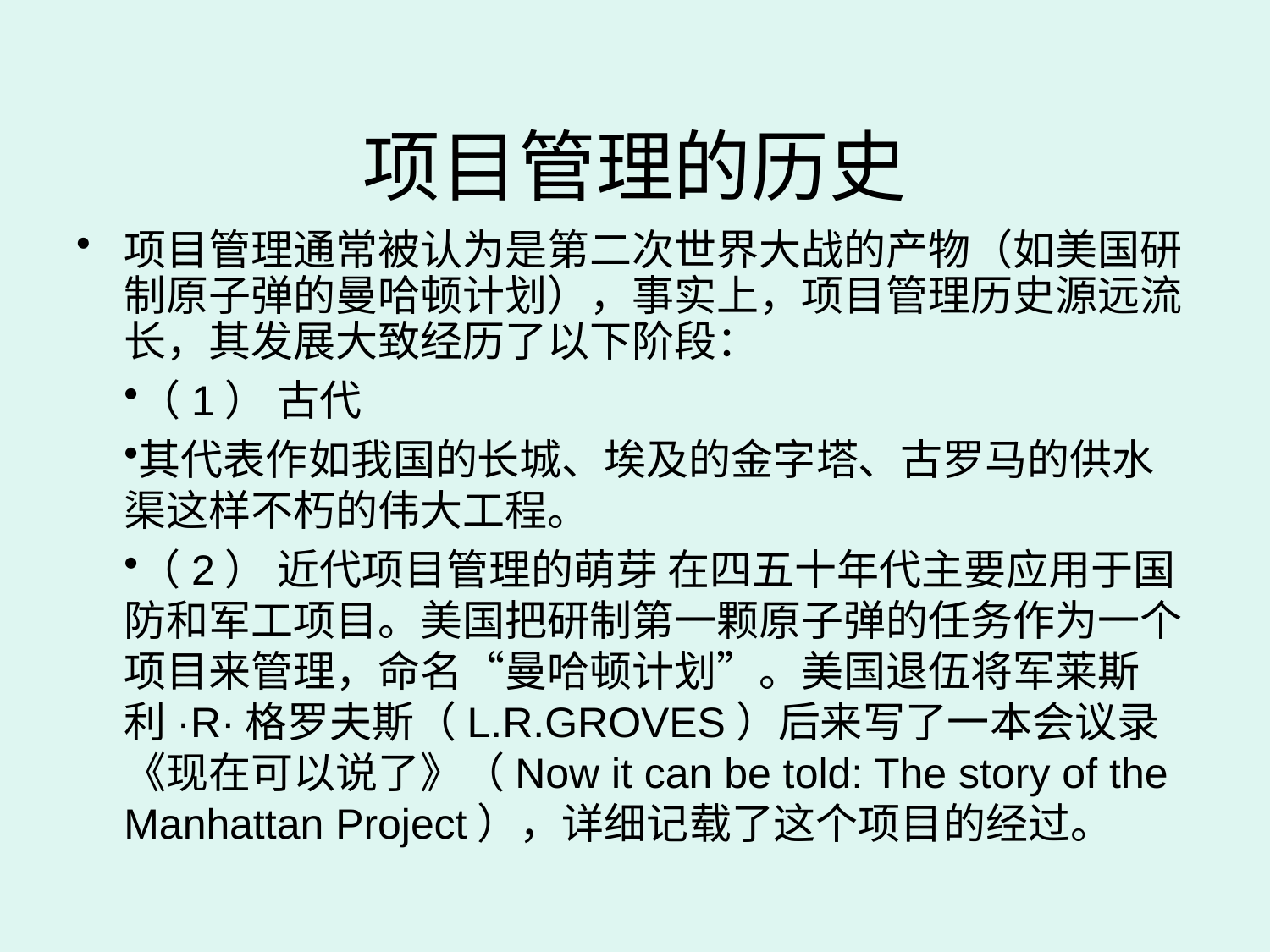

# 项目管理的历史
项目管理通常被认为是第二次世界大战的产物（如美国研制原子弹的曼哈顿计划），事实上，项目管理历史源远流长，其发展大致经历了以下阶段：
（1） 古代
其代表作如我国的长城、埃及的金字塔、古罗马的供水渠这样不朽的伟大工程。
（2） 近代项目管理的萌芽 在四五十年代主要应用于国防和军工项目。美国把研制第一颗原子弹的任务作为一个项目来管理，命名“曼哈顿计划”。美国退伍将军莱斯利·R·格罗夫斯（L.R.GROVES）后来写了一本会议录《现在可以说了》（Now it can be told: The story of the Manhattan Project），详细记载了这个项目的经过。

18